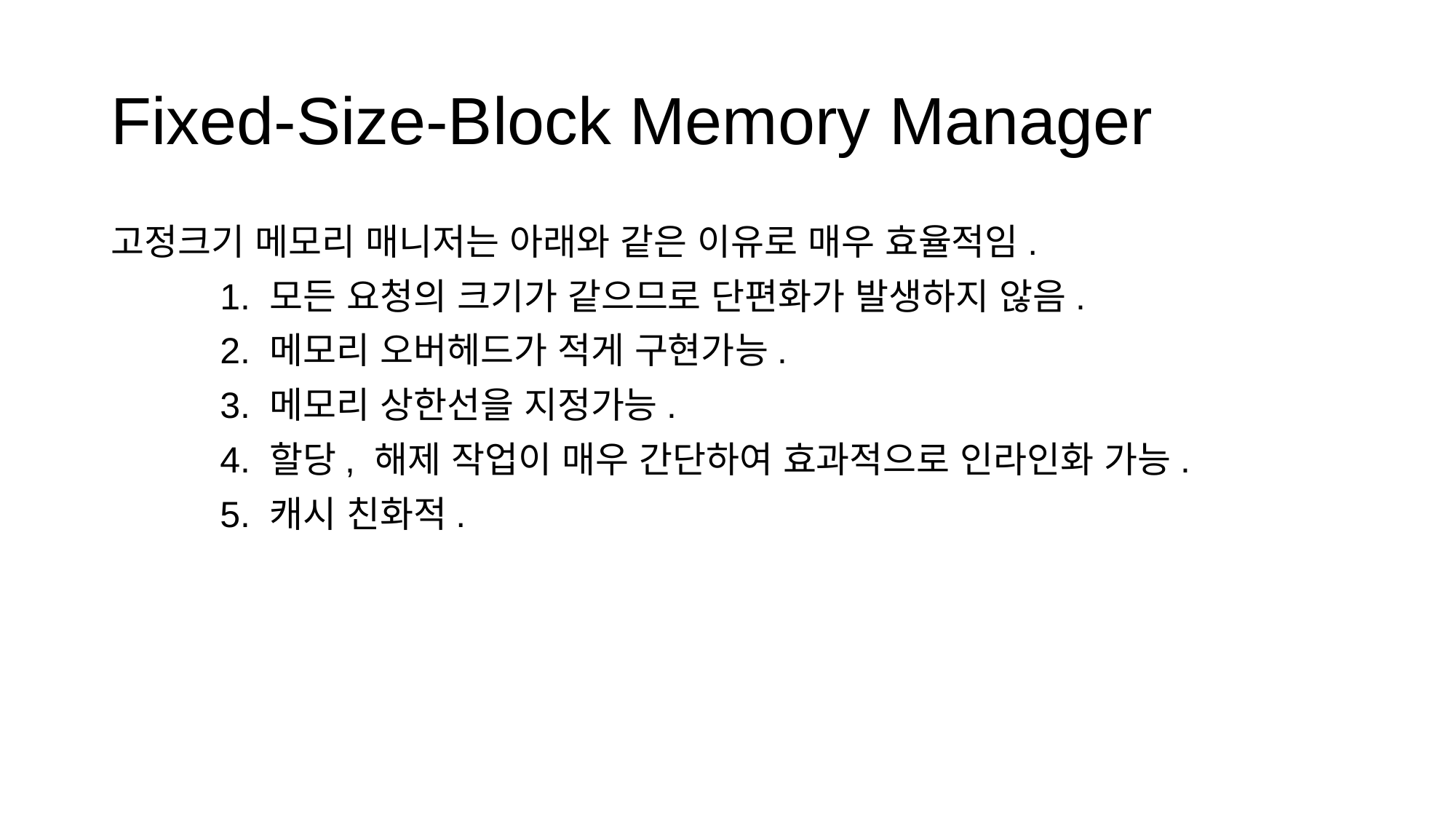

# Fixed-Size-Block Memory Manager
고정크기 메모리 매니저는 아래와 같은 이유로 매우 효율적임.
	1. 모든 요청의 크기가 같으므로 단편화가 발생하지 않음.
	2. 메모리 오버헤드가 적게 구현가능.
	3. 메모리 상한선을 지정가능.
	4. 할당, 해제 작업이 매우 간단하여 효과적으로 인라인화 가능.
	5. 캐시 친화적.